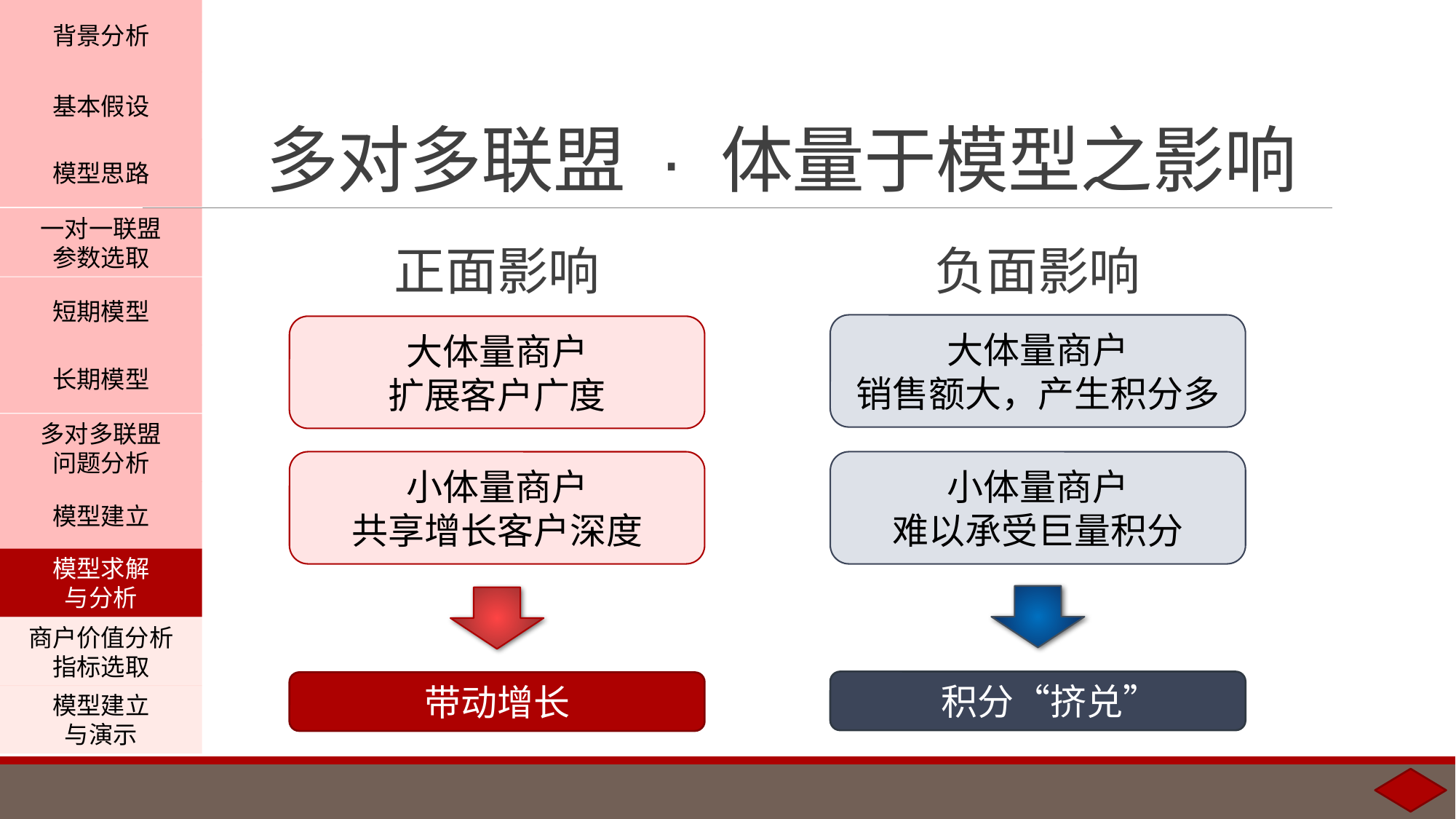

背景分析
多对多联盟 · 体量于模型之影响
基本假设
模型思路
一对一联盟
参数选取
正面影响
负面影响
短期模型
大体量商户
销售额大，产生积分多
大体量商户
扩展客户广度
长期模型
多对多联盟
问题分析
小体量商户
共享增长客户深度
小体量商户
难以承受巨量积分
模型建立
模型求解
与分析

商户价值分析
指标选取
  积分“挤兑”
带动增长
模型建立
与演示